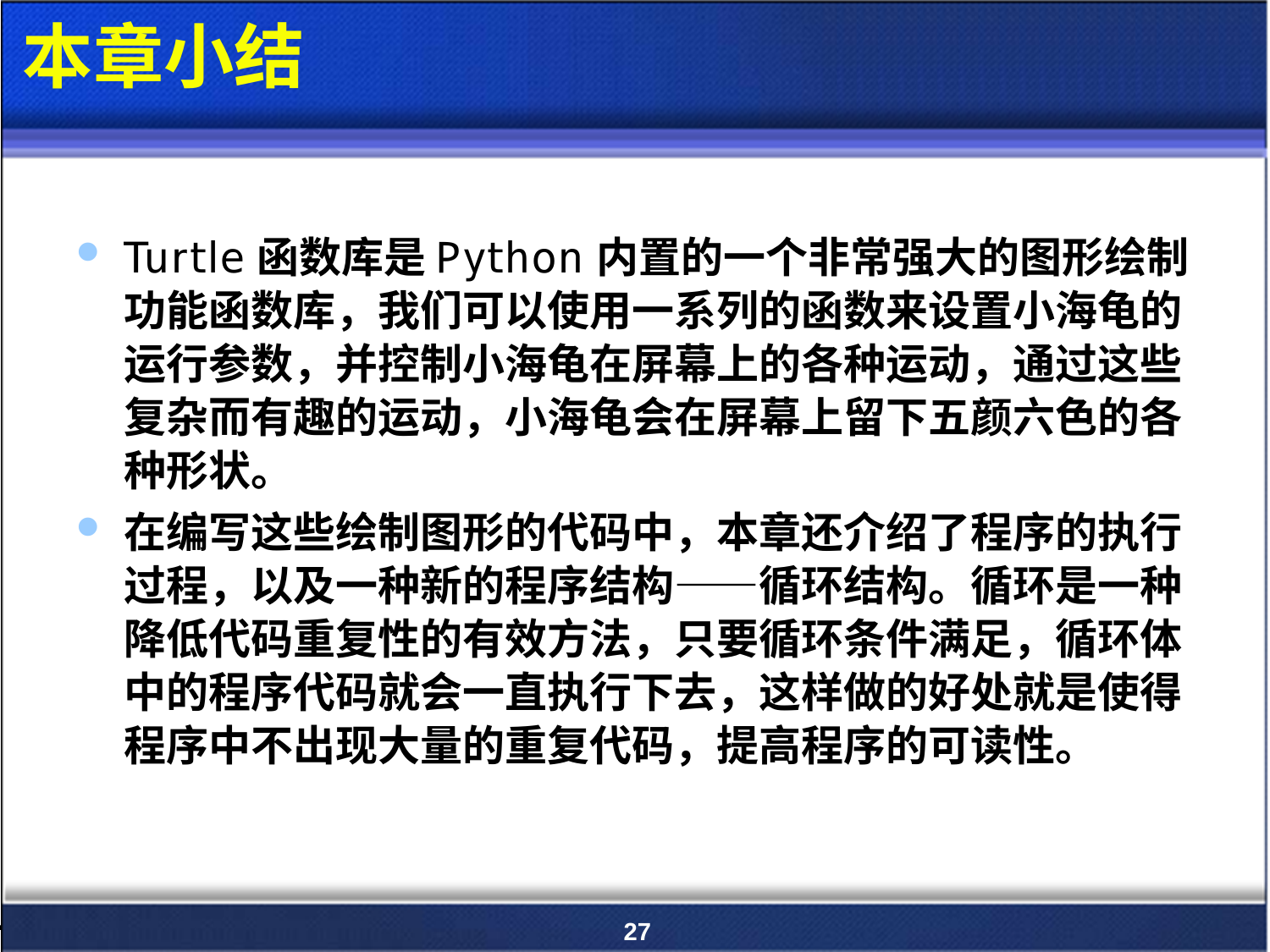

# 本章小结
Turtle函数库是Python内置的一个非常强大的图形绘制功能函数库，我们可以使用一系列的函数来设置小海龟的运行参数，并控制小海龟在屏幕上的各种运动，通过这些复杂而有趣的运动，小海龟会在屏幕上留下五颜六色的各种形状。
在编写这些绘制图形的代码中，本章还介绍了程序的执行过程，以及一种新的程序结构——循环结构。循环是一种降低代码重复性的有效方法，只要循环条件满足，循环体中的程序代码就会一直执行下去，这样做的好处就是使得程序中不出现大量的重复代码，提高程序的可读性。
27